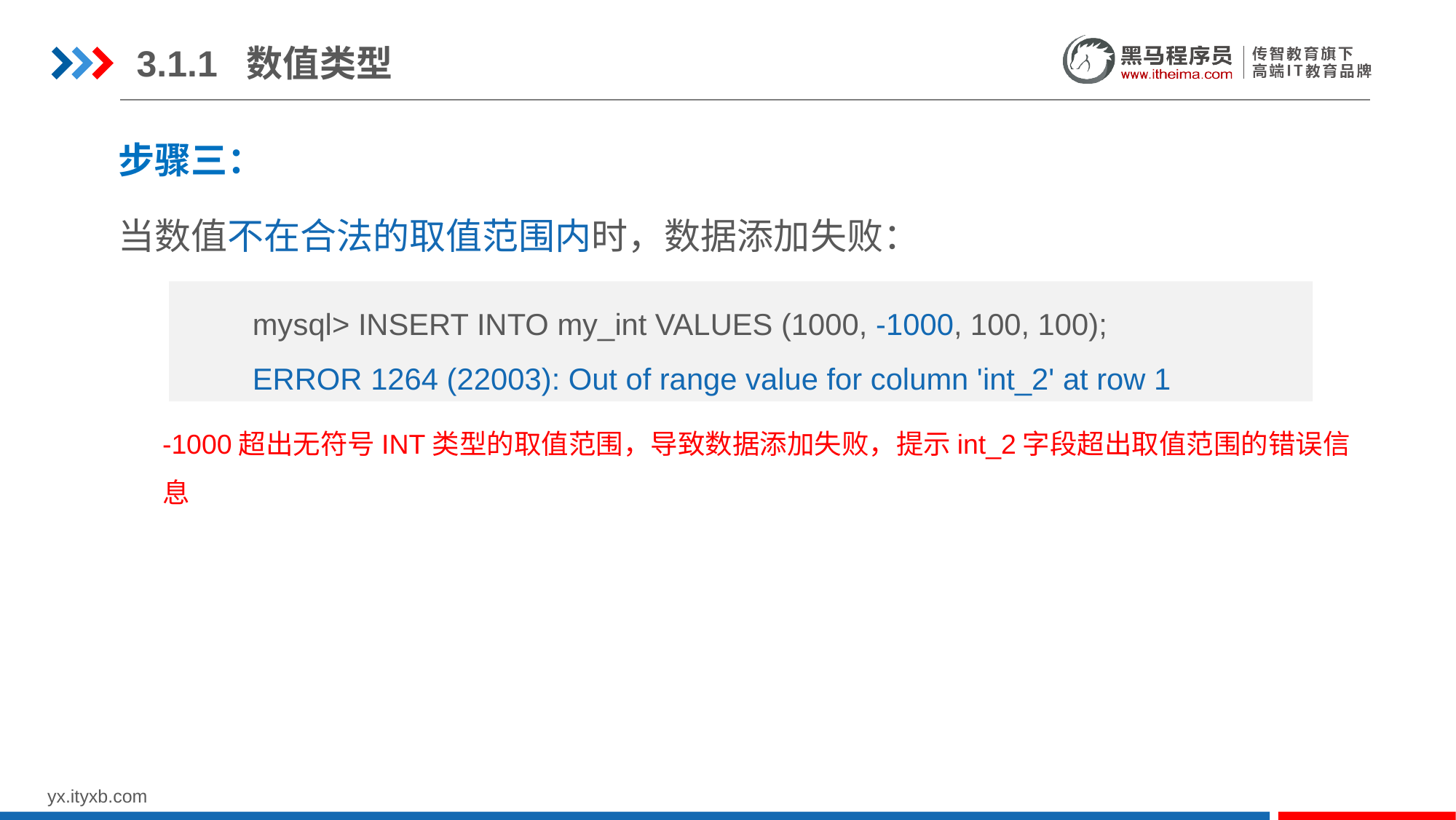

3.1.1  数值类型
步骤三：
当数值不在合法的取值范围内时，数据添加失败：
mysql> INSERT INTO my_int VALUES (1000, -1000, 100, 100);
ERROR 1264 (22003): Out of range value for column 'int_2' at row 1
-1000超出无符号INT类型的取值范围，导致数据添加失败，提示int_2字段超出取值范围的错误信息